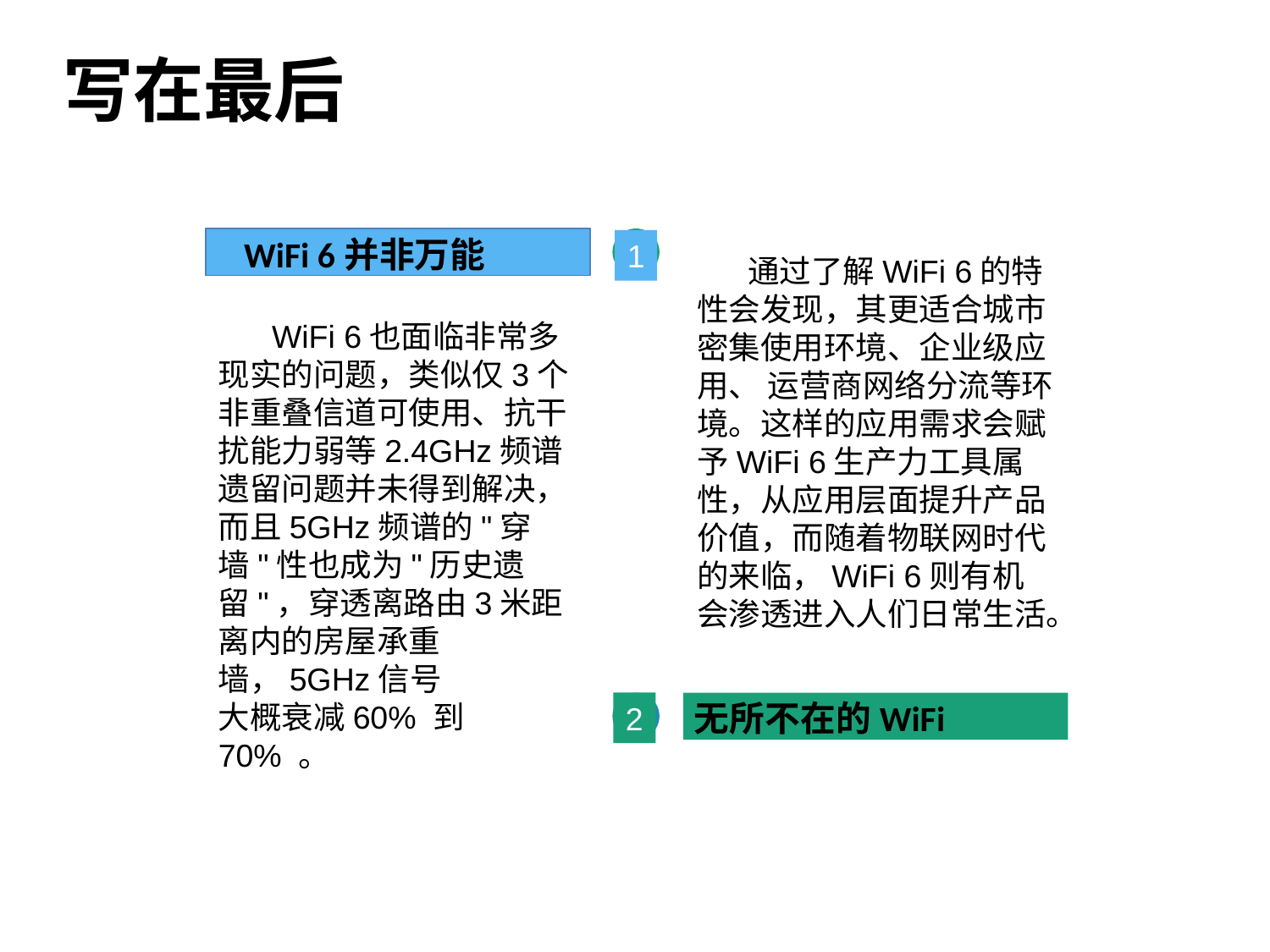

写在最后
WiFi 6并非万能

1
无所不在的WiFi

2

      通过了解WiFi 6的特性会发现，其更适合城市密集使用环境、企业级应用、 运营商网络分流等环境。这样的应用需求会赋予WiFi 6生产力工具属性，从应用层面提升产品价值，而随着物联网时代的来临，WiFi 6则有机会渗透进入人们日常生活。

点击添加文本
      WiFi 6也面临非常多现实的问题，类似仅3个非重叠信道可使用、抗干扰能力弱等2.4GHz频谱遗留问题并未得到解决，而且5GHz频谱的"穿墙"性也成为"历史遗留"，穿透离路由3米距离内的房屋承重墙，5GHz信号
大概衰减60% 到70% 。
点击添加文本
点击添加文本
点击添加文本